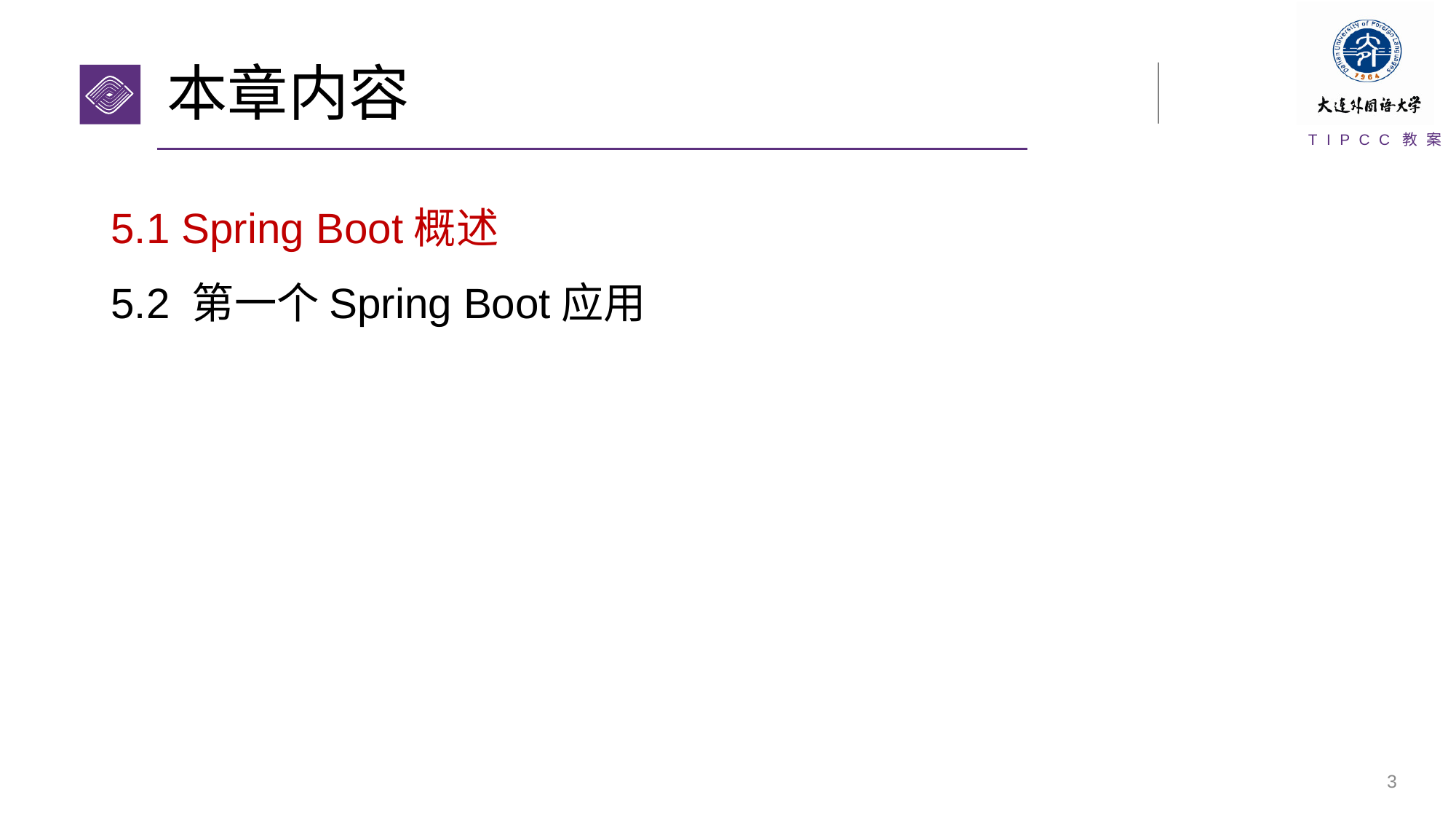

# 本章内容
5.1 Spring Boot概述
5.2 第一个Spring Boot应用
3